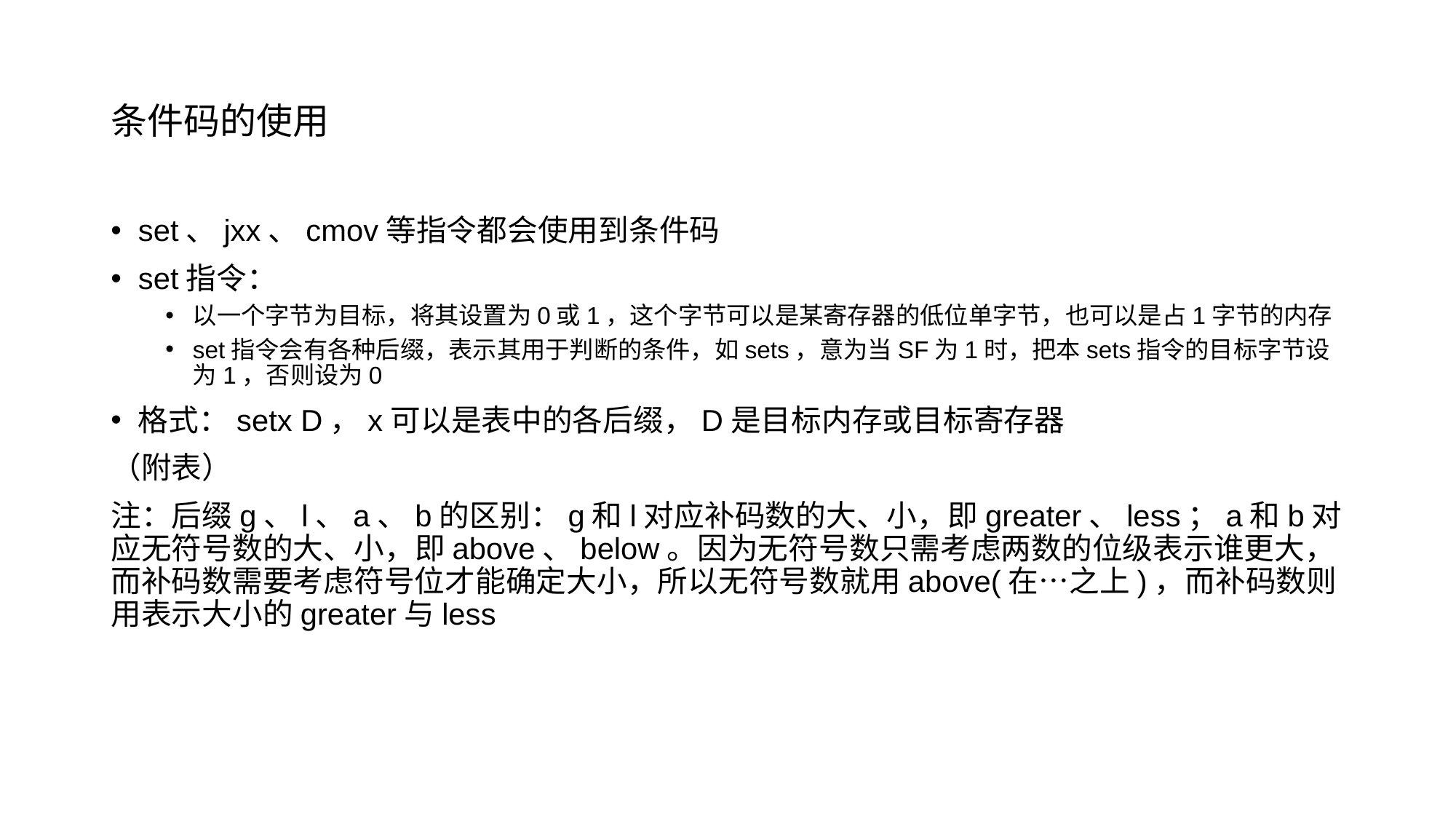

# 条件码的使用
set、jxx、cmov等指令都会使用到条件码
set指令：
以一个字节为目标，将其设置为0或1，这个字节可以是某寄存器的低位单字节，也可以是占1字节的内存
set指令会有各种后缀，表示其用于判断的条件，如sets，意为当SF为1时，把本sets指令的目标字节设为1，否则设为0
格式：setx D，x可以是表中的各后缀，D是目标内存或目标寄存器
（附表）
注：后缀g、l、a、b的区别：g和l对应补码数的大、小，即greater、less；a和b对应无符号数的大、小，即above、below。因为无符号数只需考虑两数的位级表示谁更大，而补码数需要考虑符号位才能确定大小，所以无符号数就用above(在…之上)，而补码数则用表示大小的greater与less